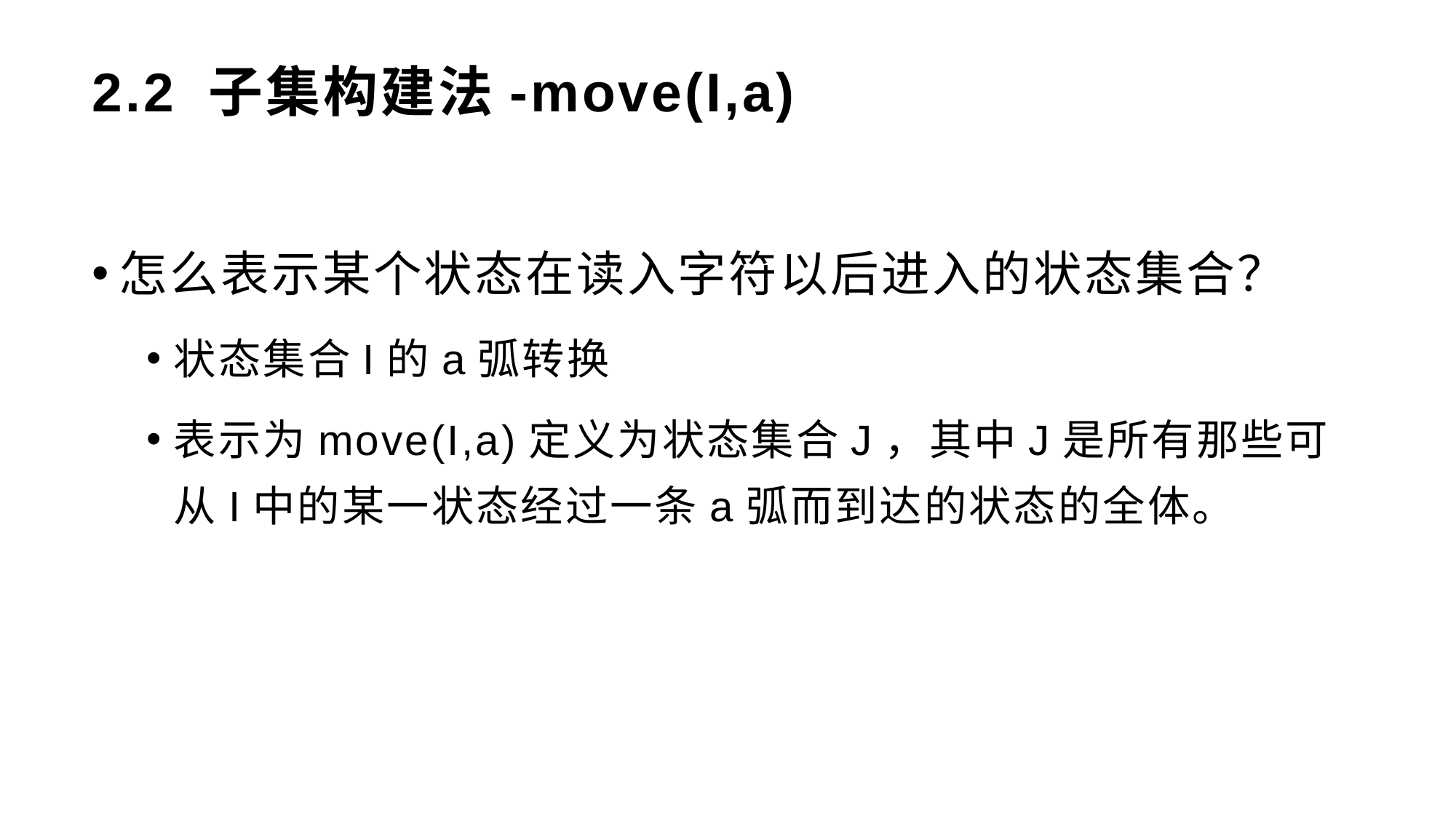

# 2.2 子集构建法-move(I,a)
怎么表示某个状态在读入字符以后进入的状态集合？
状态集合I的a弧转换
表示为move(I,a)定义为状态集合J，其中J是所有那些可从I中的某一状态经过一条a弧而到达的状态的全体。